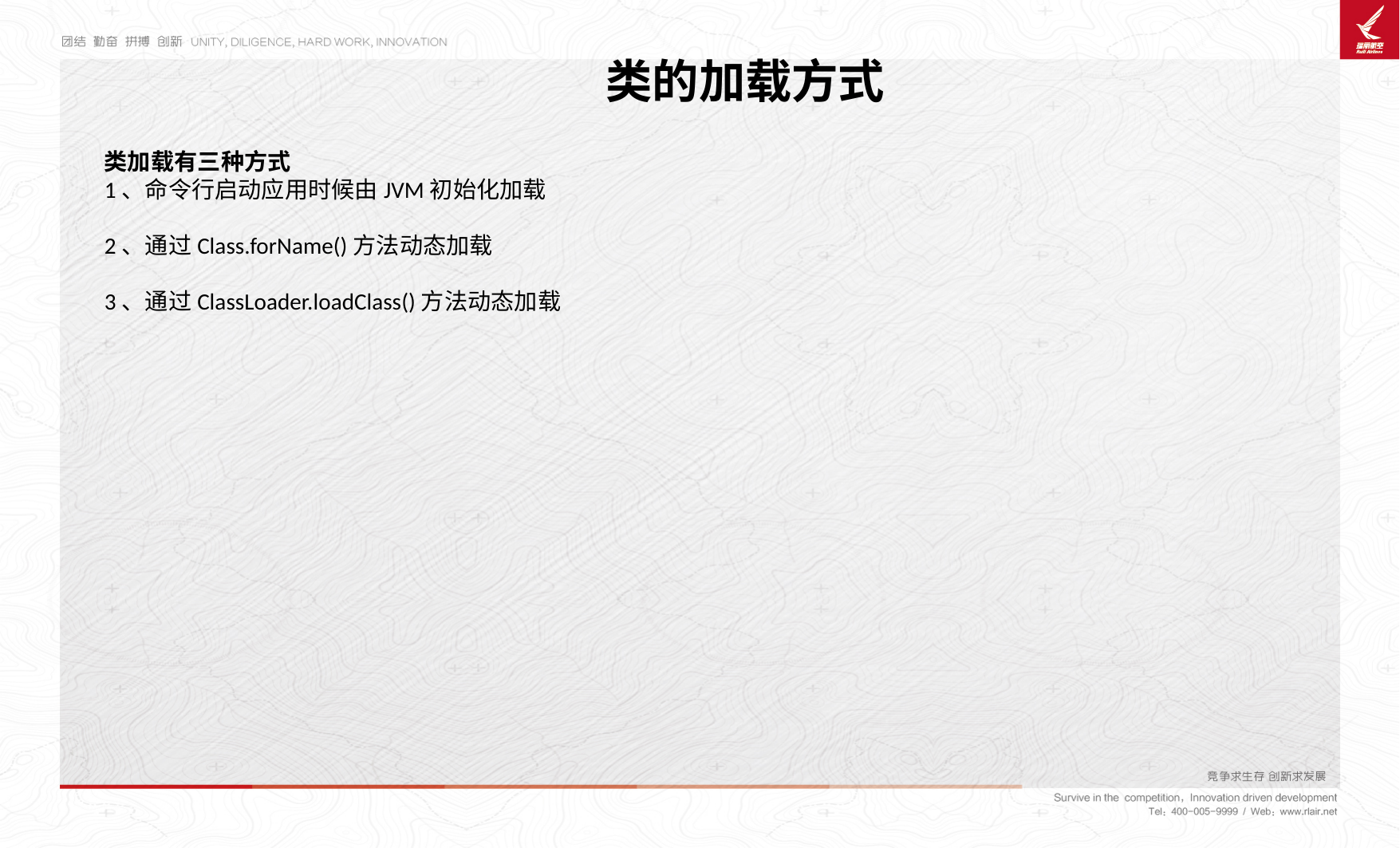

类的加载方式
类加载有三种方式
1、命令行启动应用时候由JVM初始化加载

2、通过Class.forName()方法动态加载

3、通过ClassLoader.loadClass()方法动态加载